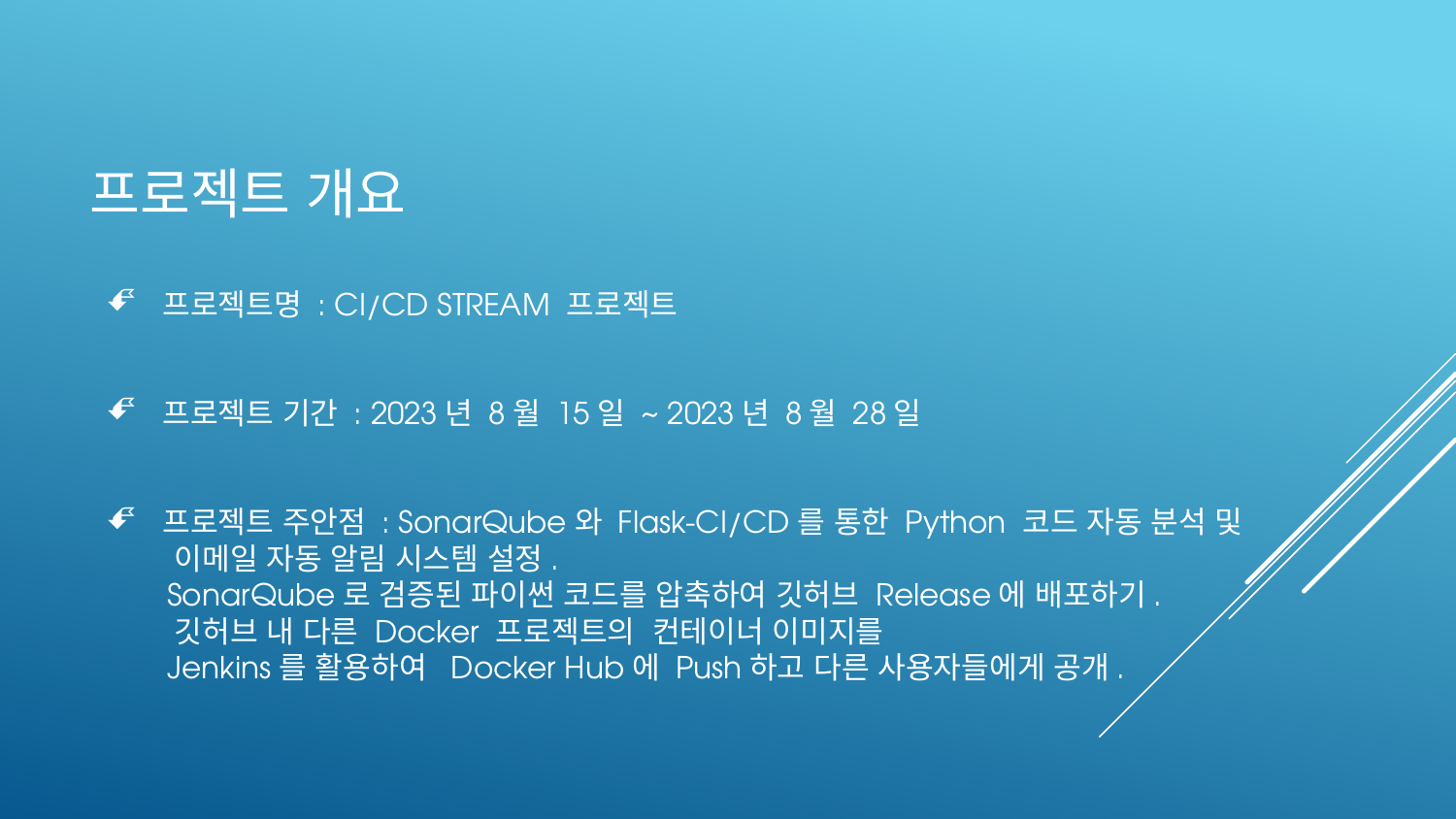

# 프로젝트 개요
프로젝트명 : CI/CD STREAM 프로젝트

프로젝트 기간 : 2023년 8월 15일 ~ 2023년 8월 28일

프로젝트 주안점 : SonarQube와 Flask-CI/CD를 통한 Python 코드 자동 분석 및
       이메일 자동 알림 시스템 설정.
       SonarQube로 검증된 파이썬 코드를 압축하여 깃허브 Release에 배포하기.
       깃허브 내 다른 Docker 프로젝트의  컨테이너 이미지를
       Jenkins를 활용하여  Docker Hub에 Push하고 다른 사용자들에게 공개.